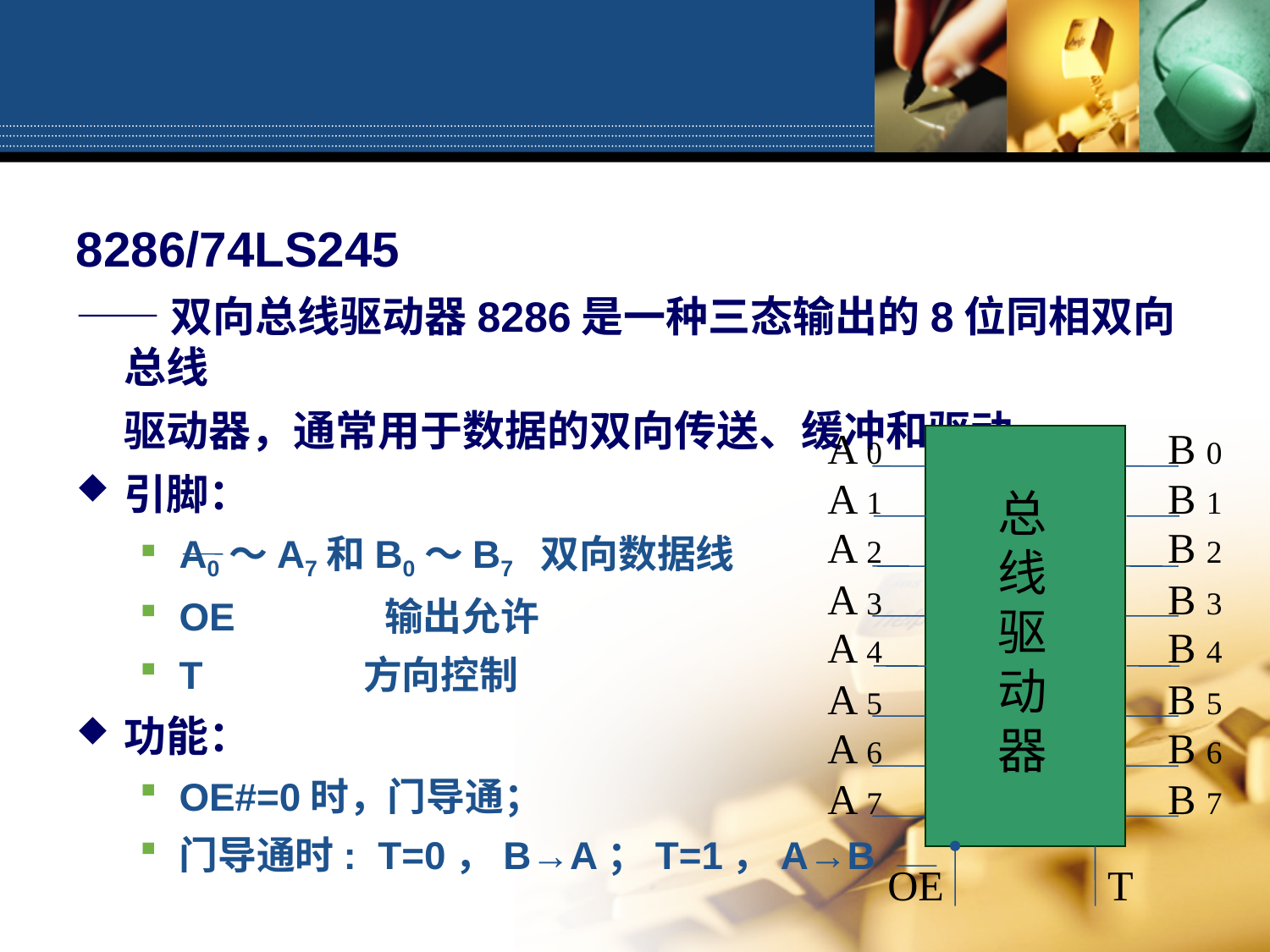

8286/74LS245
——双向总线驱动器8286是一种三态输出的8位同相双向总线
    驱动器，通常用于数据的双向传送、缓冲和驱动。
引脚：
A0～A7和B0～B7   双向数据线
OE             输出允许
T              方向控制
功能：
OE#=0时，门导通；
门导通时:  T=0，B→A；T=1，A→B
A 0
B 0

A 1
B 1

总线驱动器
A 2
B 2

A 3

B 3
A 4
B 4

A 5

B 5
A 6
B 6

A 7

B 7

OE
T